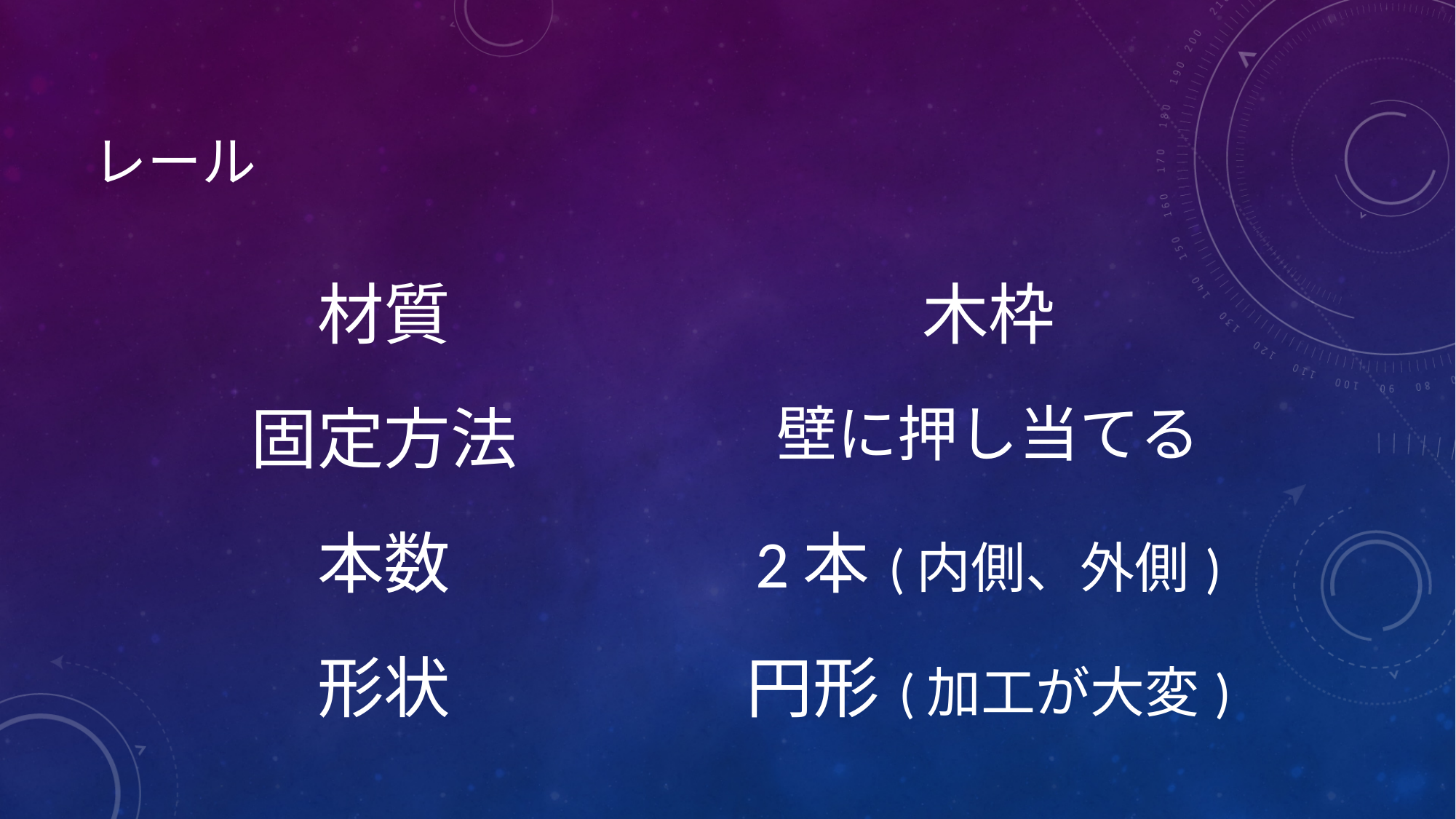

# レール
| 材質 | 木枠 |
| --- | --- |
| 固定方法 | 壁に押し当てる |
| 本数 | 2本(内側、外側) |
| 形状 | 円形(加工が大変) |